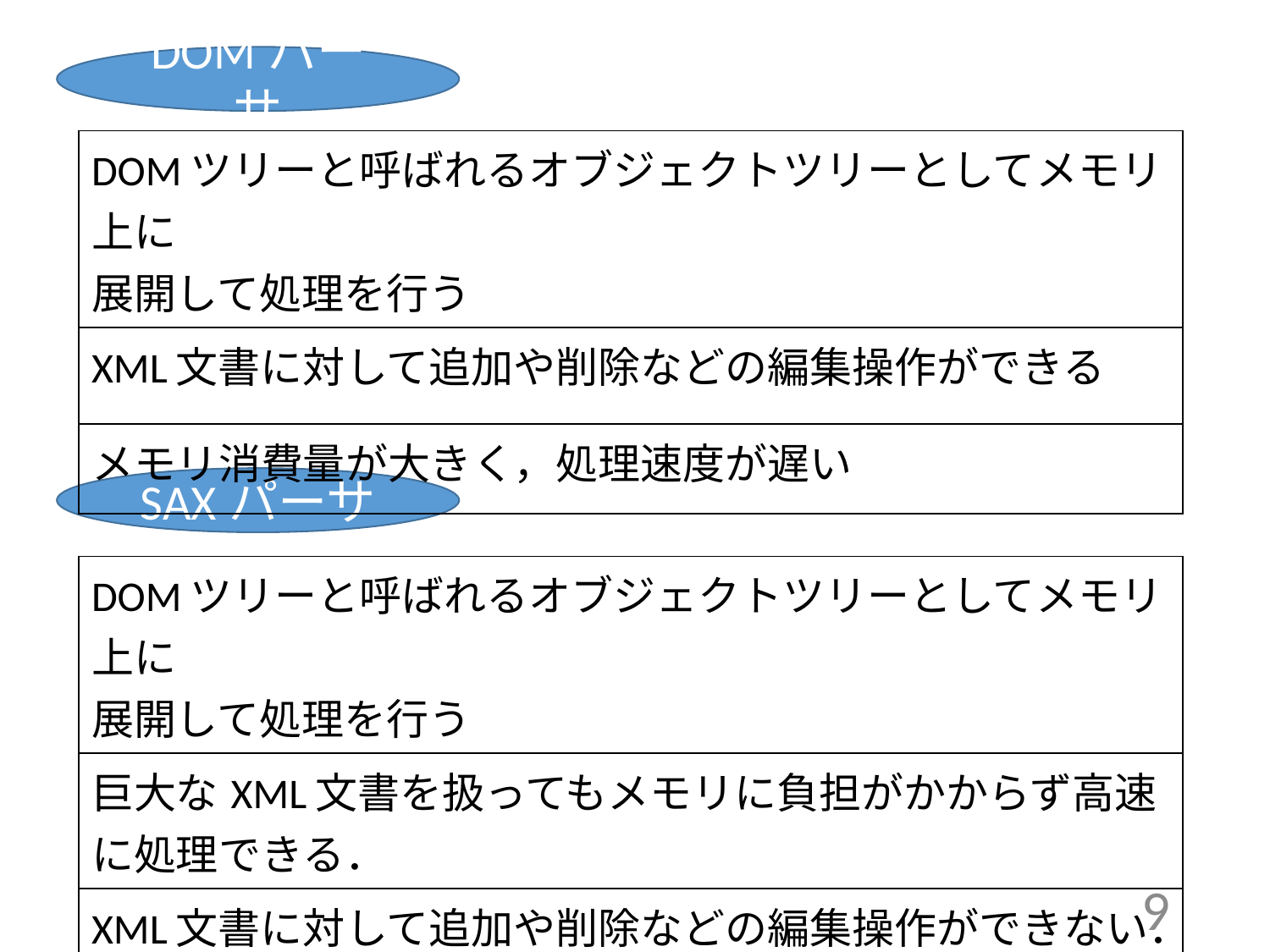

DOMパーサ
| DOMツリーと呼ばれるオブジェクトツリーとしてメモリ上に 展開して処理を行う |
| --- |
| XML文書に対して追加や削除などの編集操作ができる |
| メモリ消費量が大きく，処理速度が遅い |
SAXパーサ
| DOMツリーと呼ばれるオブジェクトツリーとしてメモリ上に 展開して処理を行う |
| --- |
| 巨大なXML文書を扱ってもメモリに負担がかからず高速に処理できる． |
| XML文書に対して追加や削除などの編集操作ができない． |
9